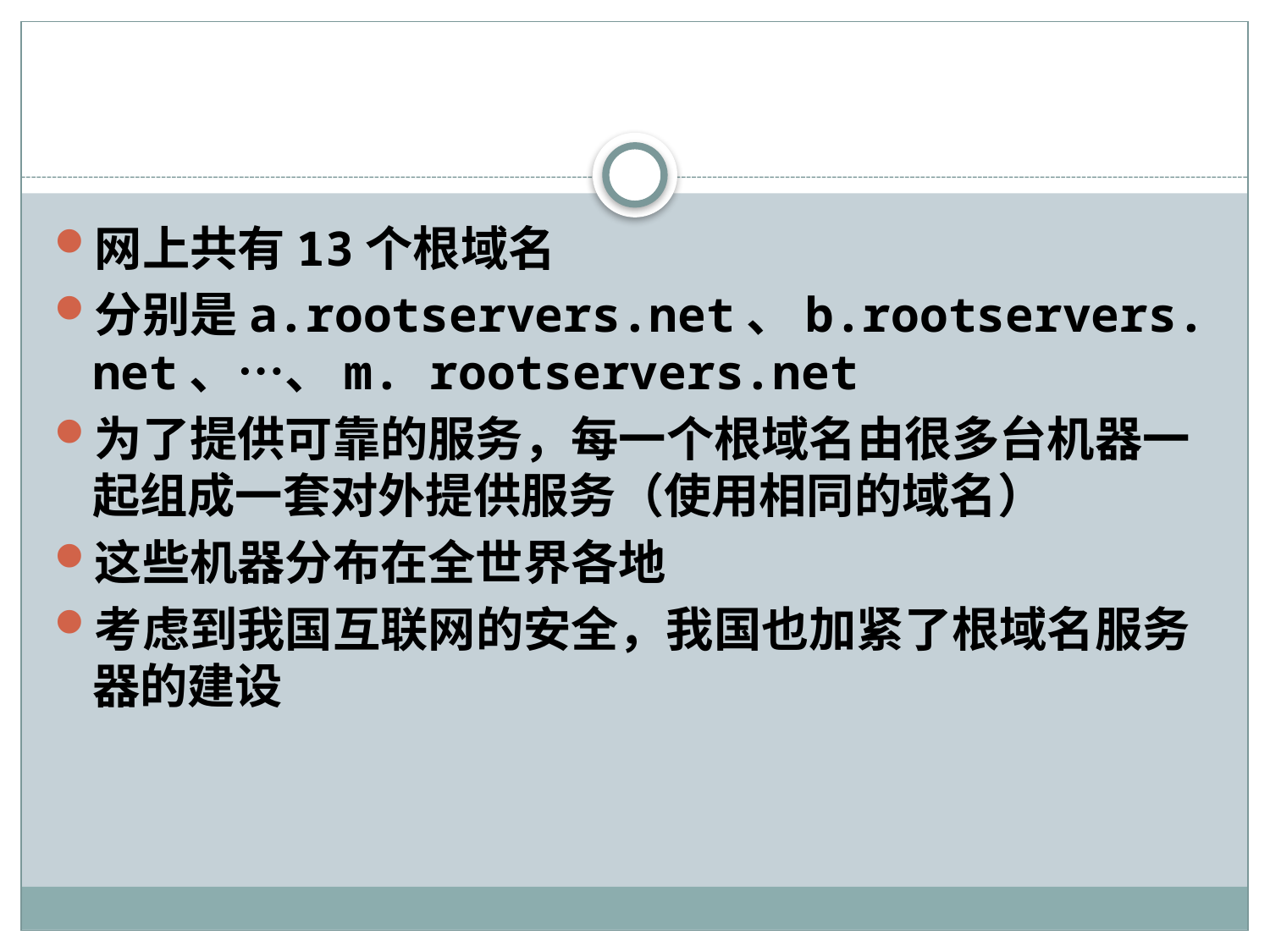

#
网上共有13个根域名
分别是a.rootservers.net、b.rootservers. net、…、m. rootservers.net
为了提供可靠的服务，每一个根域名由很多台机器一起组成一套对外提供服务（使用相同的域名）
这些机器分布在全世界各地
考虑到我国互联网的安全，我国也加紧了根域名服务器的建设